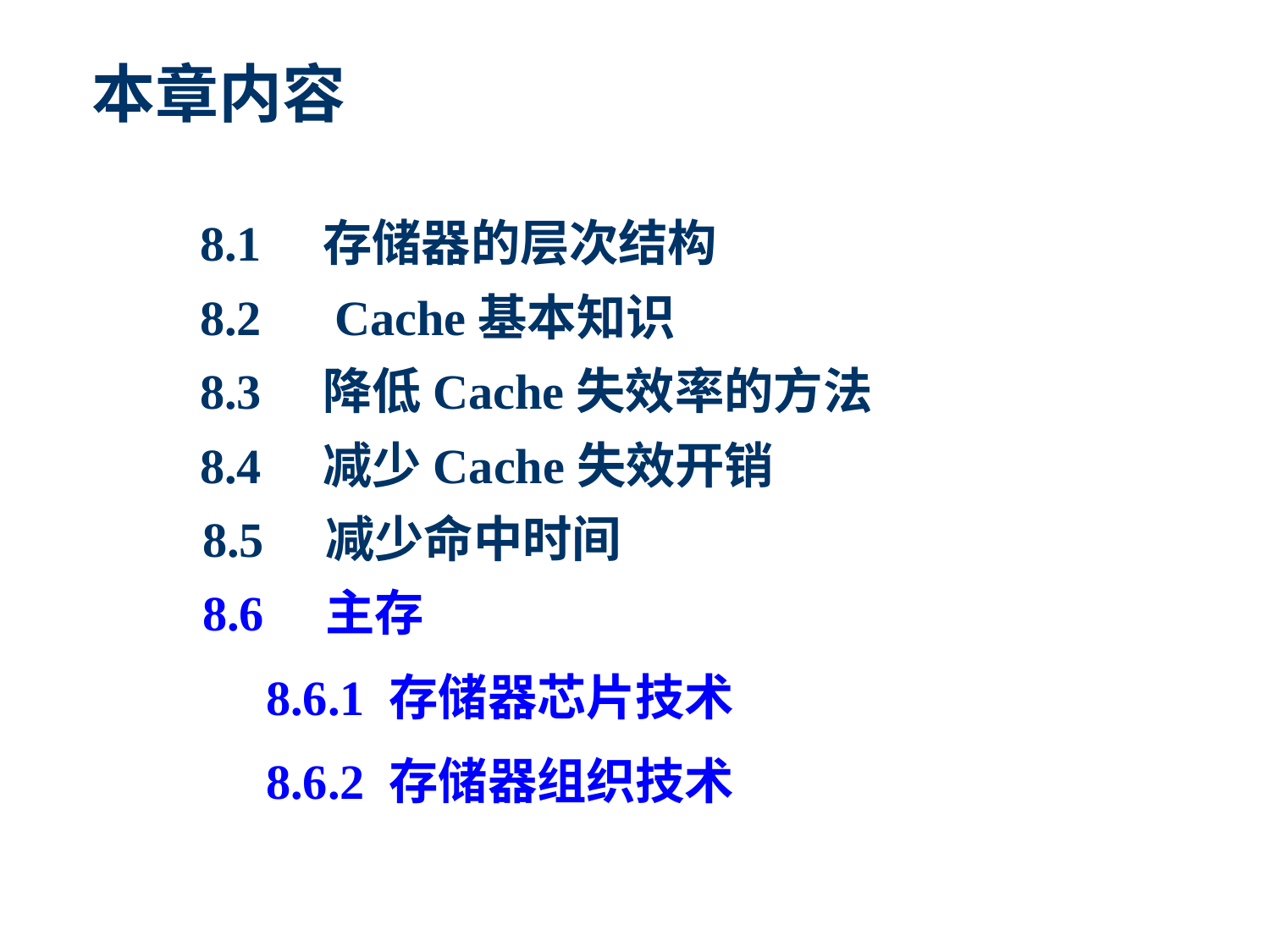

本章内容
8.1　存储器的层次结构
8.2　Cache基本知识
8.3    降低Cache失效率的方法
8.4　减少Cache失效开销
8.5　减少命中时间
8.6　主存
8.6.1 存储器芯片技术
8.6.2 存储器组织技术